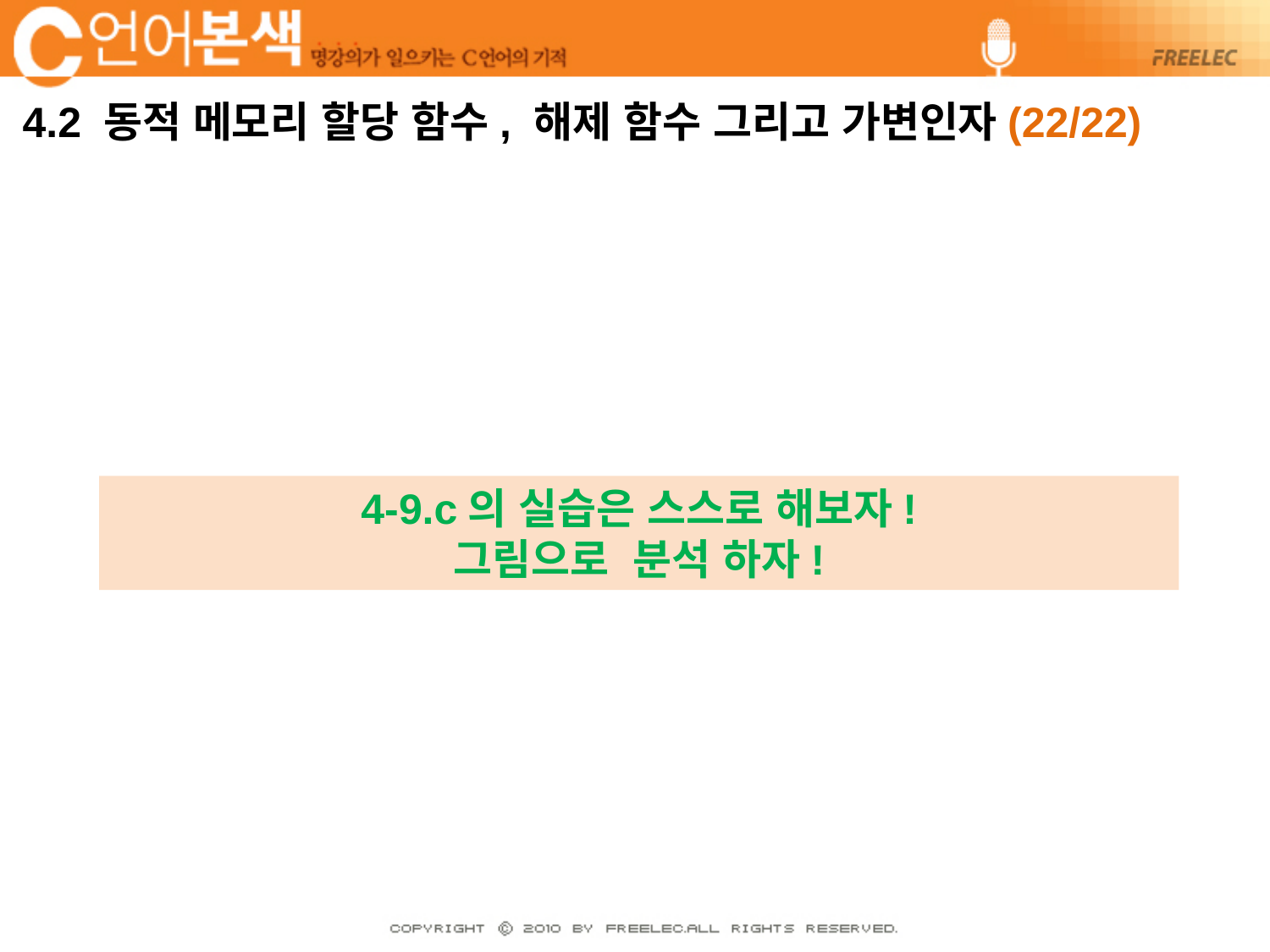

# 4.2 동적 메모리 할당 함수, 해제 함수 그리고 가변인자(22/22)
4-9.c의 실습은 스스로 해보자!
그림으로  분석 하자!